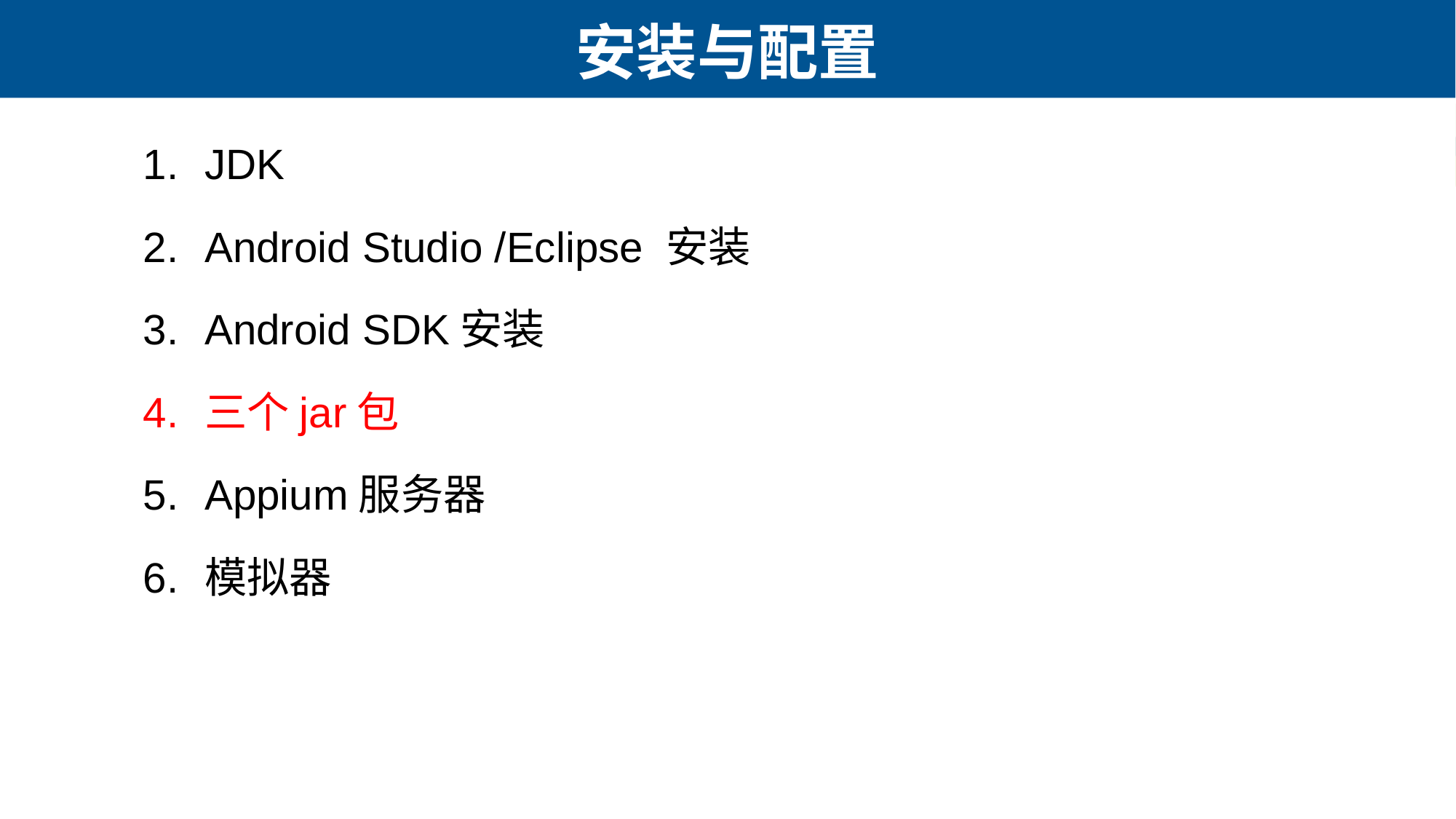

# 安装与配置
JDK
Android Studio /Eclipse 安装
Android SDK安装
三个jar包
Appium服务器
模拟器